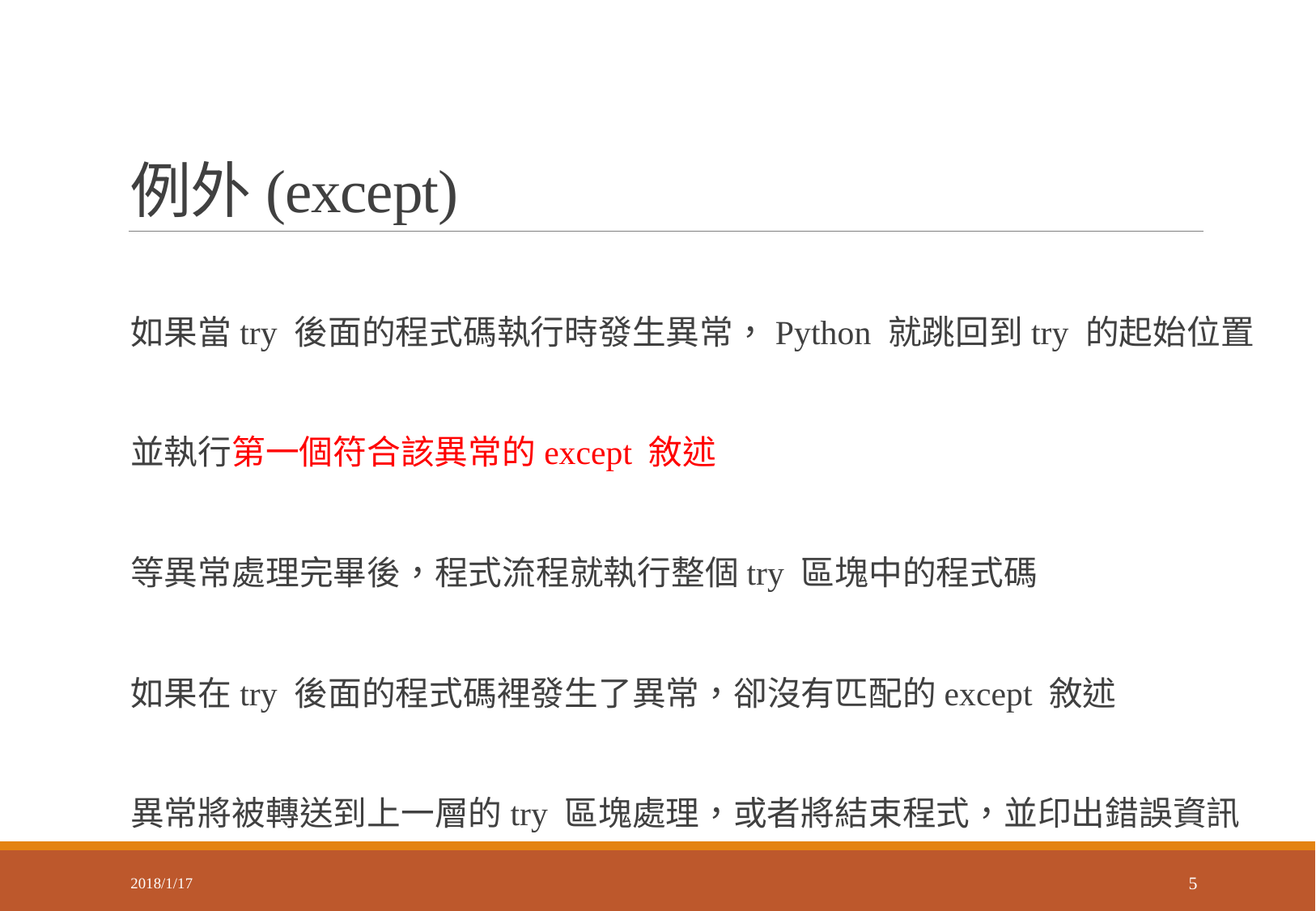

# 例外(except)

如果當try 後面的程式碼執行時發生異常，Python 就跳回到try 的起始位置

並執行第一個符合該異常的except 敘述

等異常處理完畢後，程式流程就執行整個try 區塊中的程式碼

如果在try 後面的程式碼裡發生了異常，卻沒有匹配的except 敘述

異常將被轉送到上一層的try 區塊處理，或者將結束程式，並印出錯誤資訊

2018/1/17
5